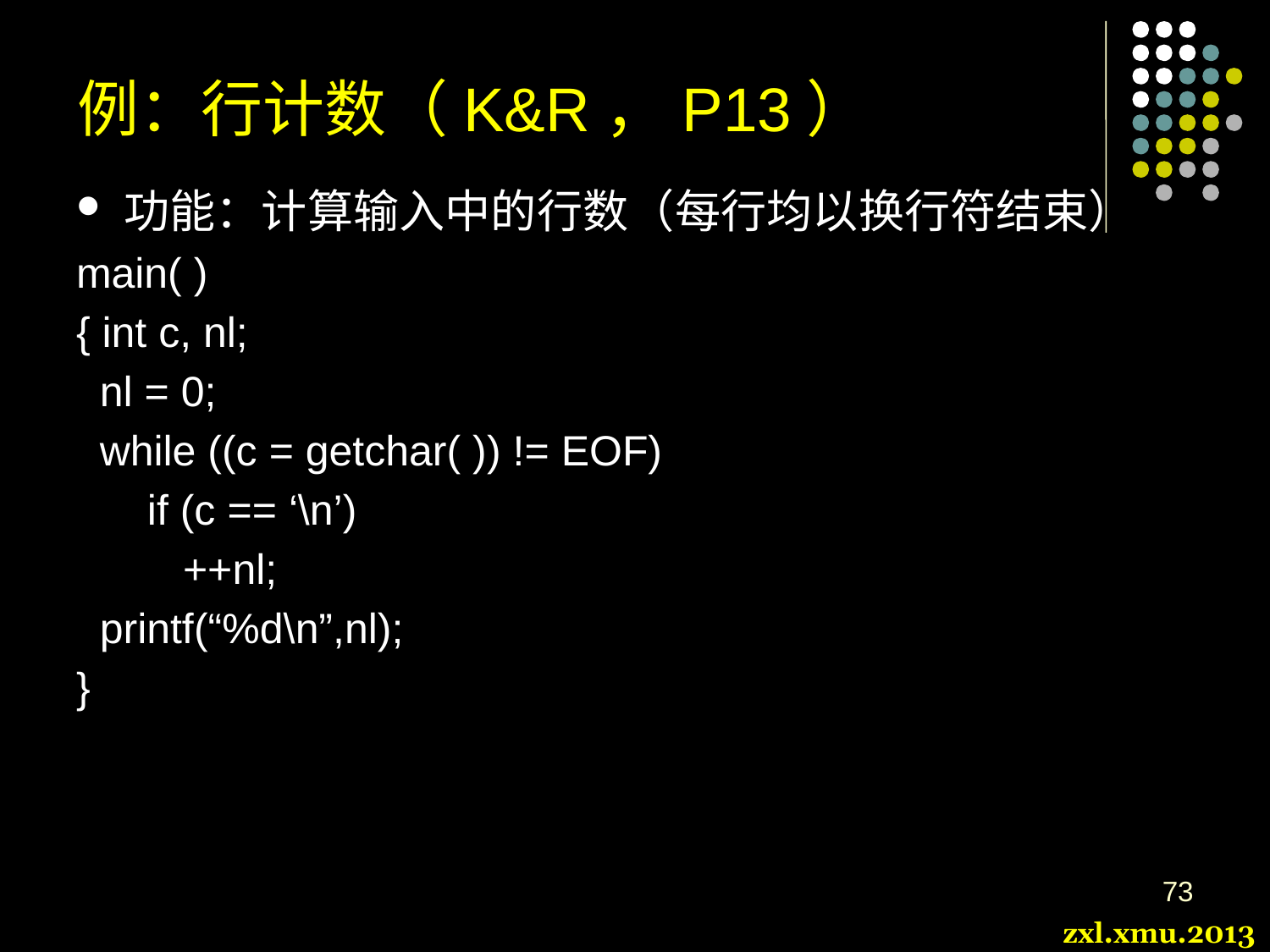

# 例：行计数（K&R，P13）
功能：计算输入中的行数（每行均以换行符结束）
main( )
{ int c, nl;
  nl = 0;
  while ((c = getchar( )) != EOF)
      if (c == ‘\n’)
         ++nl;
  printf(“%d\n”,nl);
}

73